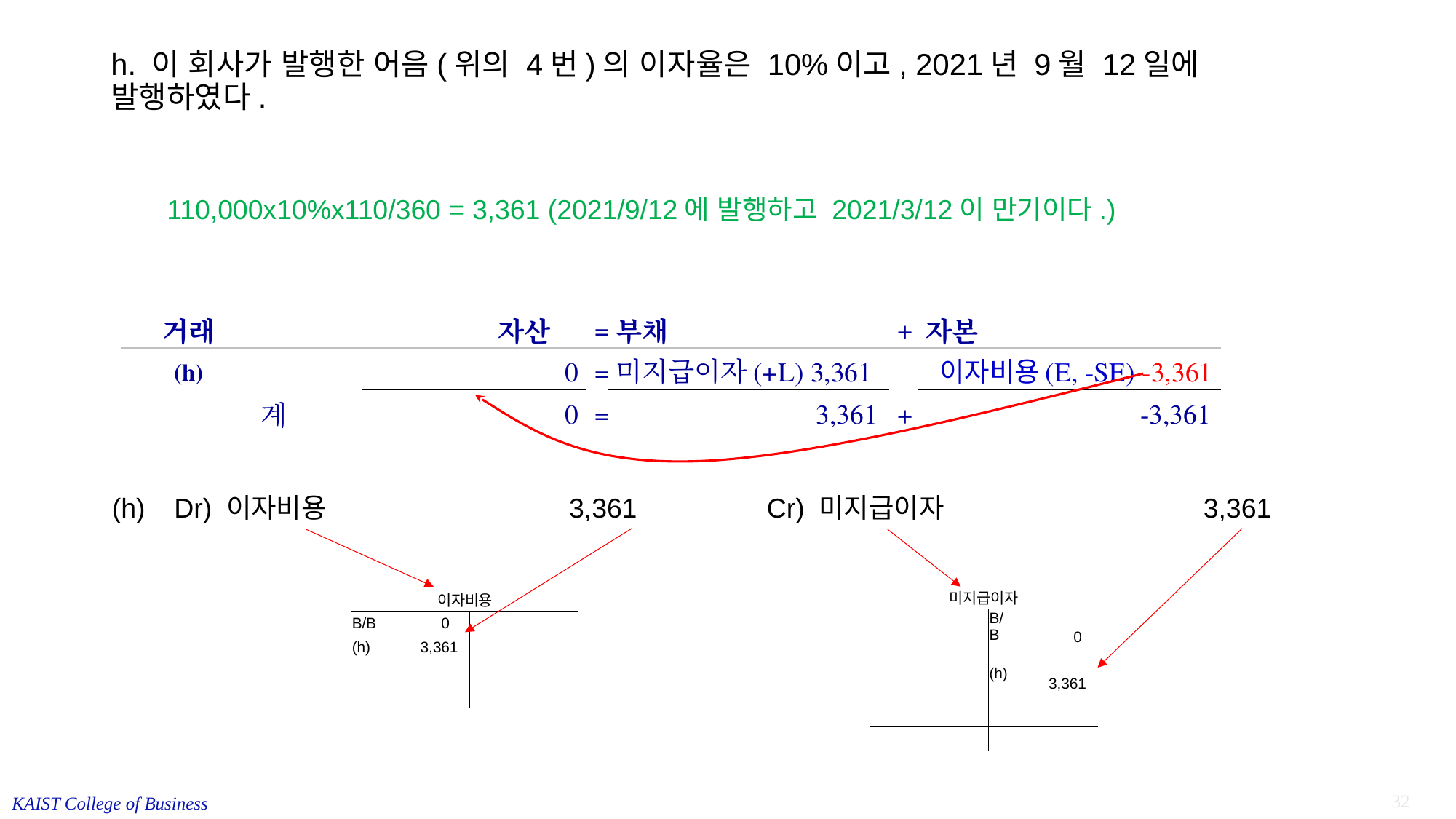

# h. 이 회사가 발행한 어음(위의 4번)의 이자율은 10%이고, 2021년 9월 12일에 발행하였다.
110,000x10%x110/360 = 3,361 (2021/9/12에 발행하고 2021/3/12이 만기이다.)
|  |  |  |  |  |  |  |  |  |  |  |  |  |  |  |
| --- | --- | --- | --- | --- | --- | --- | --- | --- | --- | --- | --- | --- | --- | --- |
| 거래 |  |  |  |  |  | 자산 |  |  | = | 부채 | + | 자본 |  |  |
| (h) |  |  |  |  | 0 |  |  |  | = | 미지급이자(+L) 3,361 |  | 이자비용(E, -SE) -3,361 |  |  |
|  |  |  |  | 계 | 0 |  |  |  | = | 3,361 | + | -3,361 |  |  |
|  |  |  |  |  |  |  |  |  |  |  |  |  |  |  |

(h)	 Dr) 이자비용	   	3,361      		Cr) 미지급이자			3,361
| 미지급이자 |  |  |  |
| --- | --- | --- | --- |
|  |  | B/B | 0 |
|  |  | (h) | 3,361 |
|  |  |  |  |
|  |  |  |  |
| 이자비용 |  |  |  |
| --- | --- | --- | --- |
| B/B | 0 |  |  |
| (h) | 3,361 |  |  |
|  |  |  |  |
|  |  |  |  |